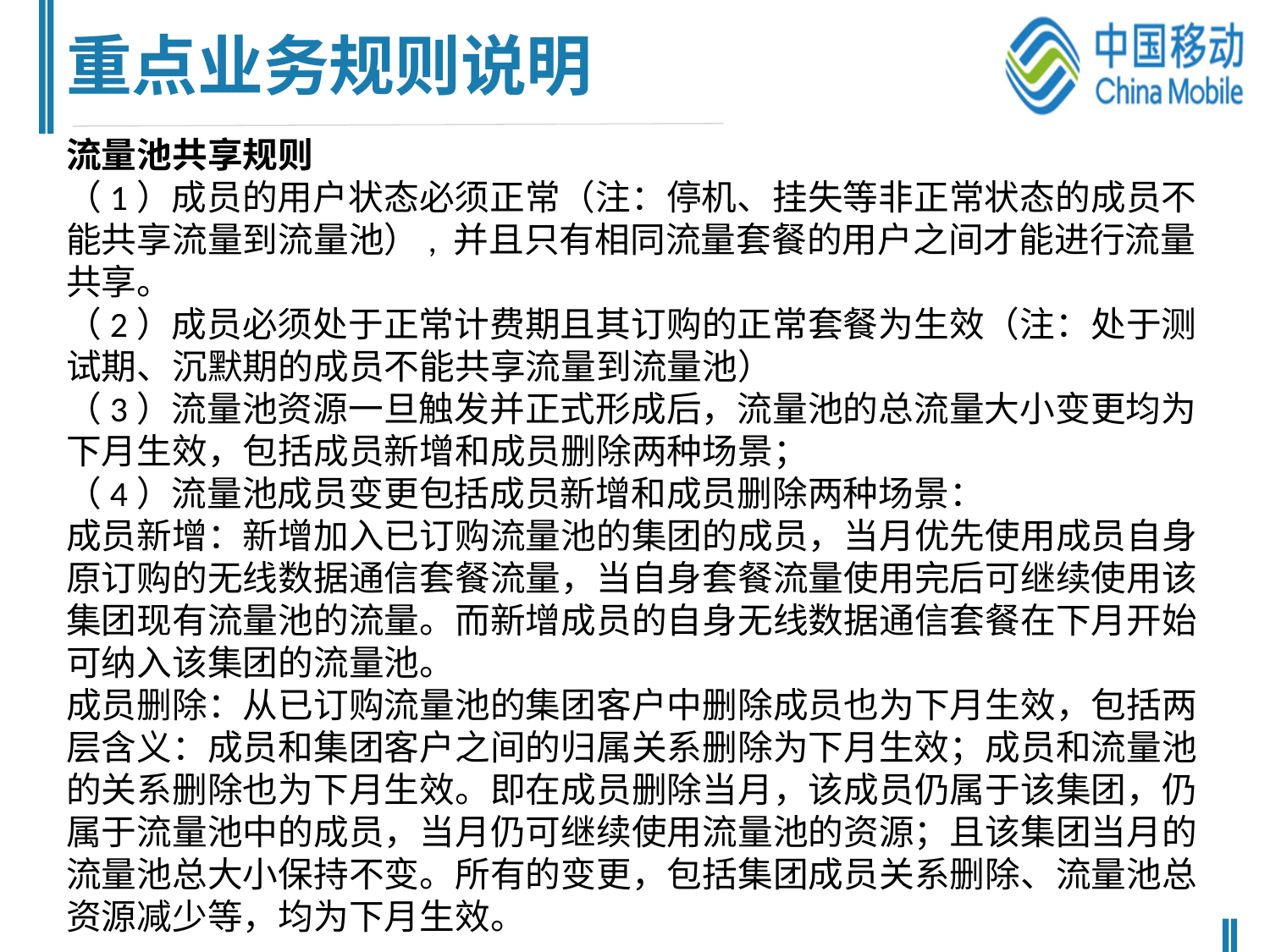

重点业务规则说明
流量池共享规则
（1）成员的用户状态必须正常（注：停机、挂失等非正常状态的成员不能共享流量到流量池）, 并且只有相同流量套餐的用户之间才能进行流量共享。
（2）成员必须处于正常计费期且其订购的正常套餐为生效（注：处于测试期、沉默期的成员不能共享流量到流量池）
（3）流量池资源一旦触发并正式形成后，流量池的总流量大小变更均为下月生效，包括成员新增和成员删除两种场景；
（4）流量池成员变更包括成员新增和成员删除两种场景：
成员新增：新增加入已订购流量池的集团的成员，当月优先使用成员自身原订购的无线数据通信套餐流量，当自身套餐流量使用完后可继续使用该集团现有流量池的流量。而新增成员的自身无线数据通信套餐在下月开始可纳入该集团的流量池。
成员删除：从已订购流量池的集团客户中删除成员也为下月生效，包括两层含义：成员和集团客户之间的归属关系删除为下月生效；成员和流量池的关系删除也为下月生效。即在成员删除当月，该成员仍属于该集团，仍属于流量池中的成员，当月仍可继续使用流量池的资源；且该集团当月的流量池总大小保持不变。所有的变更，包括集团成员关系删除、流量池总资源减少等，均为下月生效。